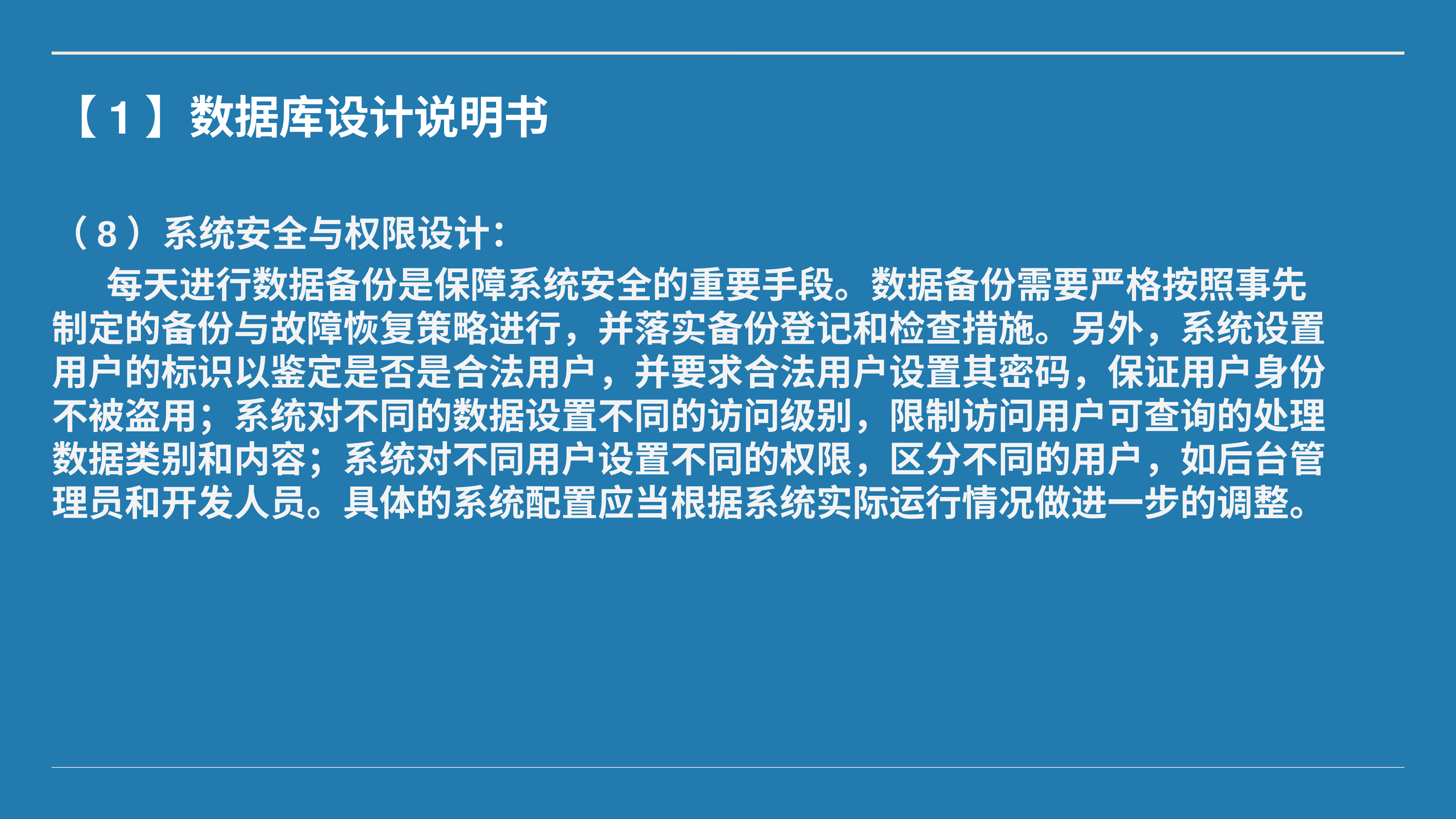

# 【1】数据库设计说明书
（8）系统安全与权限设计：
	每天进行数据备份是保障系统安全的重要手段。数据备份需要严格按照事先制定的备份与故障恢复策略进行，并落实备份登记和检查措施。另外，系统设置用户的标识以鉴定是否是合法用户，并要求合法用户设置其密码，保证用户身份不被盗用；系统对不同的数据设置不同的访问级别，限制访问用户可查询的处理数据类别和内容；系统对不同用户设置不同的权限，区分不同的用户，如后台管理员和开发人员。具体的系统配置应当根据系统实际运行情况做进一步的调整。